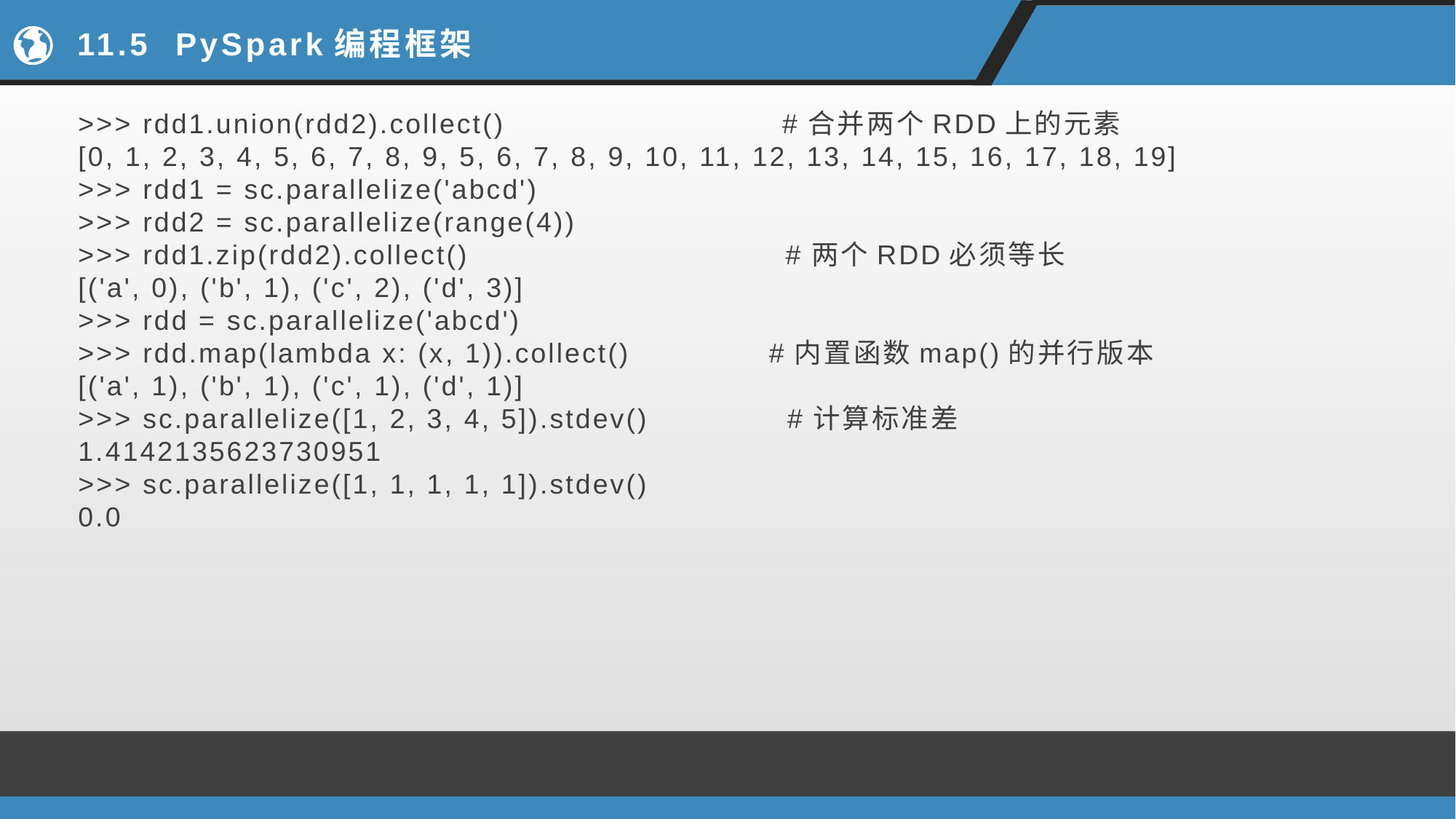

# 11.5  PySpark编程框架

>>> rdd1.union(rdd2).collect()                            #合并两个RDD上的元素
[0, 1, 2, 3, 4, 5, 6, 7, 8, 9, 5, 6, 7, 8, 9, 10, 11, 12, 13, 14, 15, 16, 17, 18, 19]
>>> rdd1 = sc.parallelize('abcd')
>>> rdd2 = sc.parallelize(range(4))
>>> rdd1.zip(rdd2).collect()                                #两个RDD必须等长
[('a', 0), ('b', 1), ('c', 2), ('d', 3)]
>>> rdd = sc.parallelize('abcd')
>>> rdd.map(lambda x: (x, 1)).collect()              #内置函数map()的并行版本
[('a', 1), ('b', 1), ('c', 1), ('d', 1)]
>>> sc.parallelize([1, 2, 3, 4, 5]).stdev()              #计算标准差
1.4142135623730951
>>> sc.parallelize([1, 1, 1, 1, 1]).stdev()
0.0